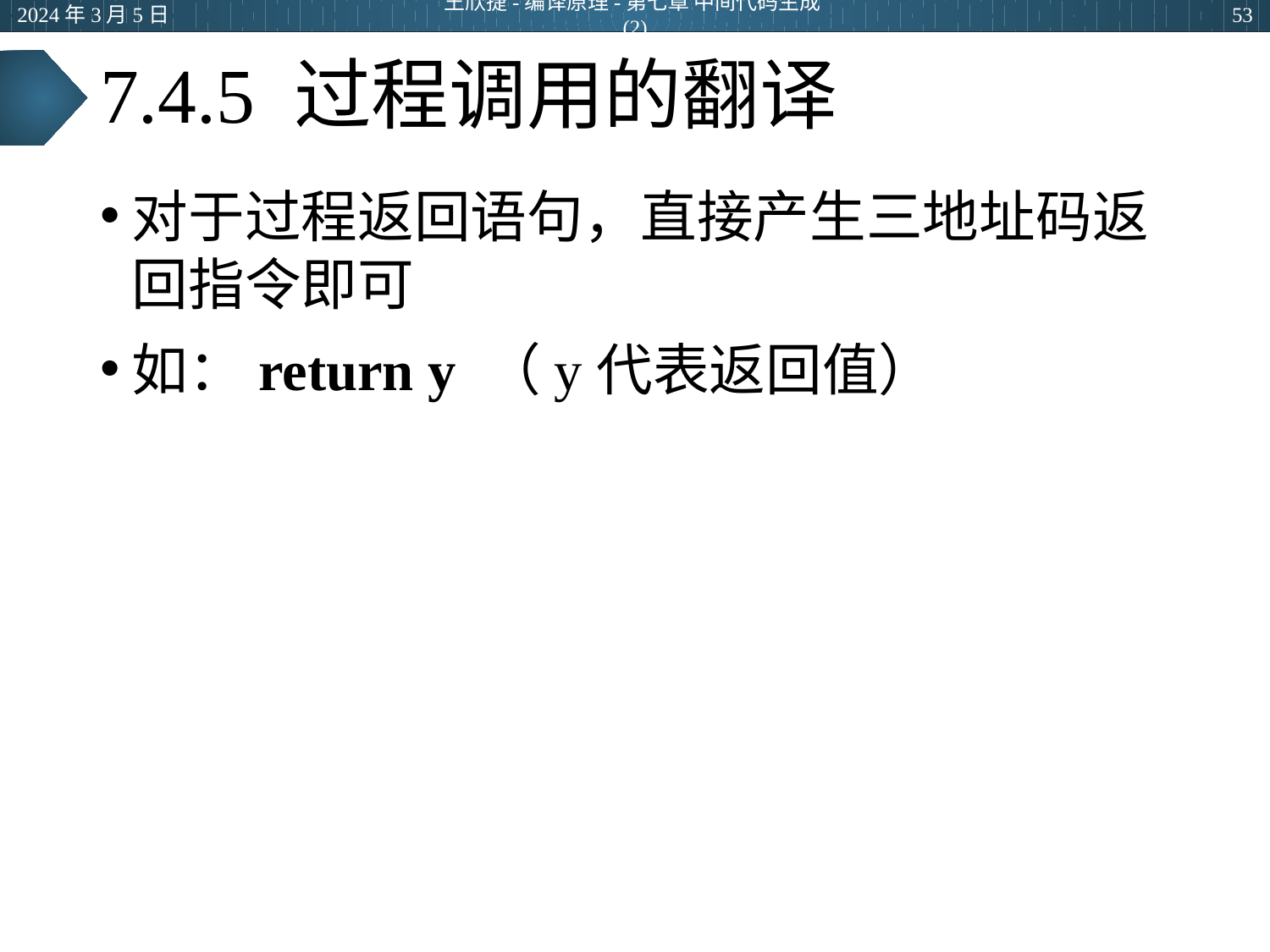

2024年3月5日
王欣捷-编译原理-第七章 中间代码生成(2)
53
# 7.4.5 过程调用的翻译
对于过程返回语句，直接产生三地址码返回指令即可
如：return y （y代表返回值）